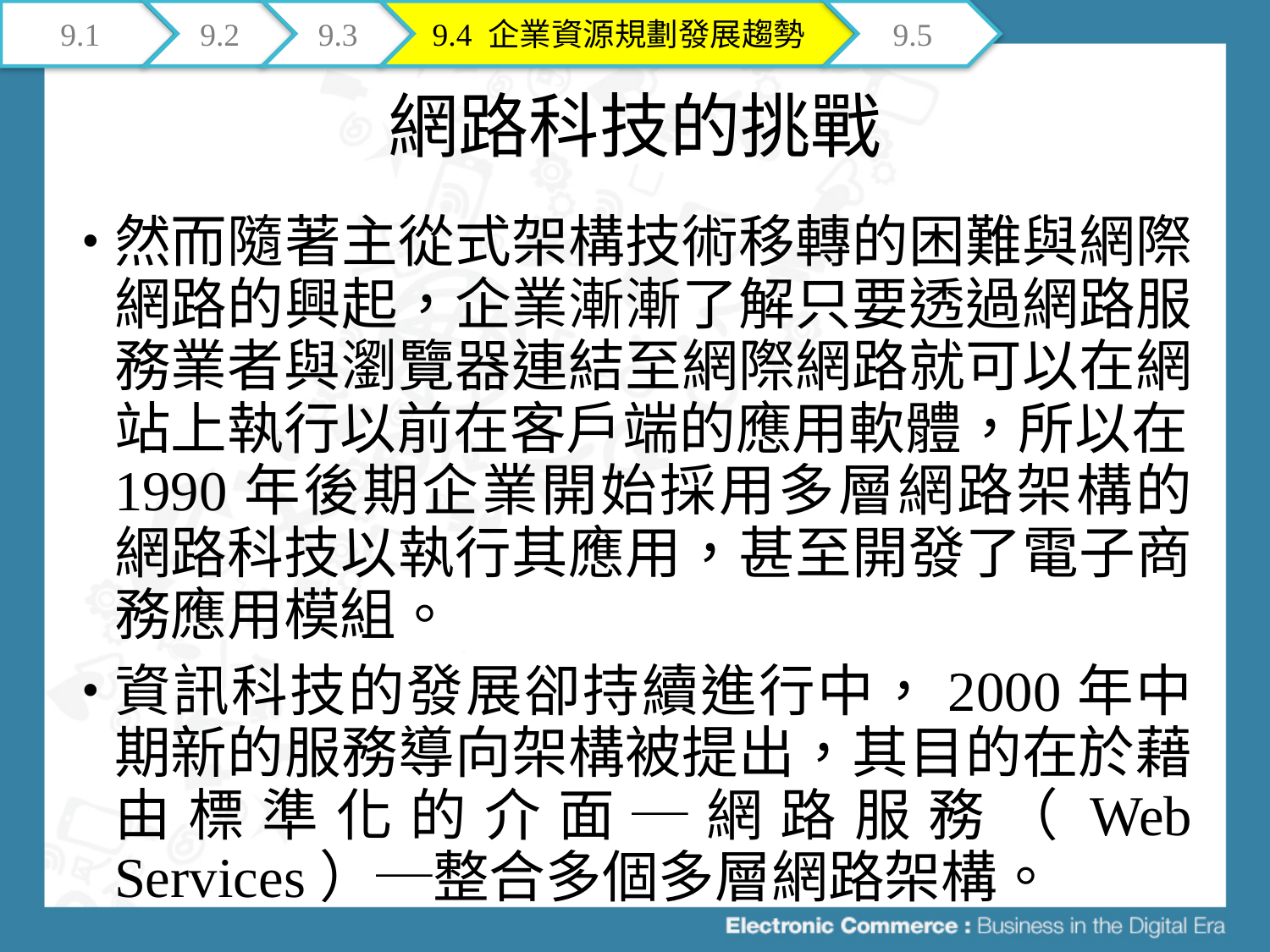

9.1
9.2
9.3
9.4 企業資源規劃發展趨勢
9.5
# 網路科技的挑戰
然而隨著主從式架構技術移轉的困難與網際網路的興起，企業漸漸了解只要透過網路服務業者與瀏覽器連結至網際網路就可以在網站上執行以前在客戶端的應用軟體，所以在1990年後期企業開始採用多層網路架構的網路科技以執行其應用，甚至開發了電子商務應用模組。
資訊科技的發展卻持續進行中，2000年中期新的服務導向架構被提出，其目的在於藉由標準化的介面─網路服務（Web Services）─整合多個多層網路架構。